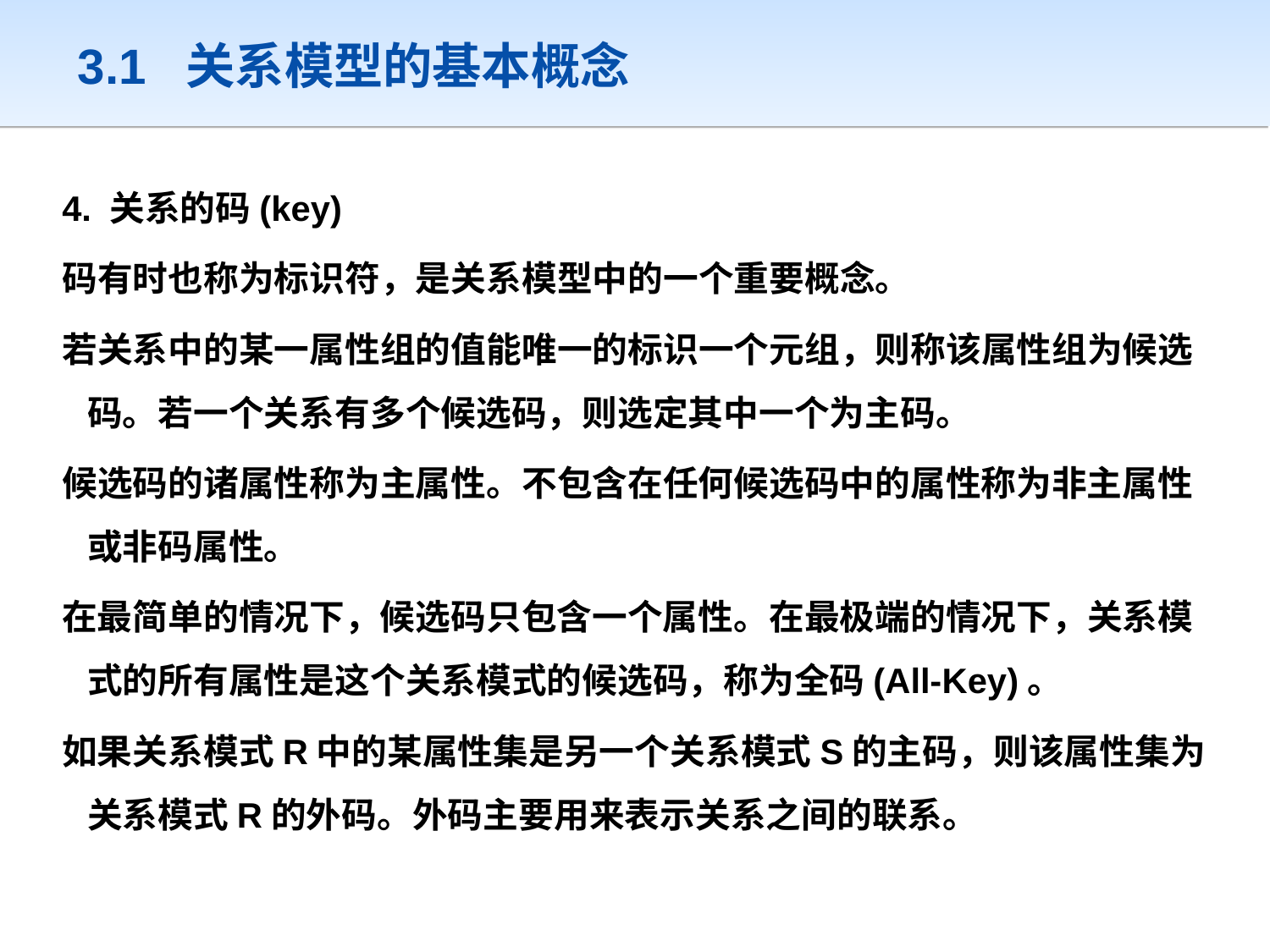

# 3.1  关系模型的基本概念
4. 关系的码(key)
码有时也称为标识符，是关系模型中的一个重要概念。
若关系中的某一属性组的值能唯一的标识一个元组，则称该属性组为候选码。若一个关系有多个候选码，则选定其中一个为主码。
候选码的诸属性称为主属性。不包含在任何候选码中的属性称为非主属性或非码属性。
在最简单的情况下，候选码只包含一个属性。在最极端的情况下，关系模式的所有属性是这个关系模式的候选码，称为全码(All-Key)。
如果关系模式R中的某属性集是另一个关系模式S的主码，则该属性集为关系模式R的外码。外码主要用来表示关系之间的联系。